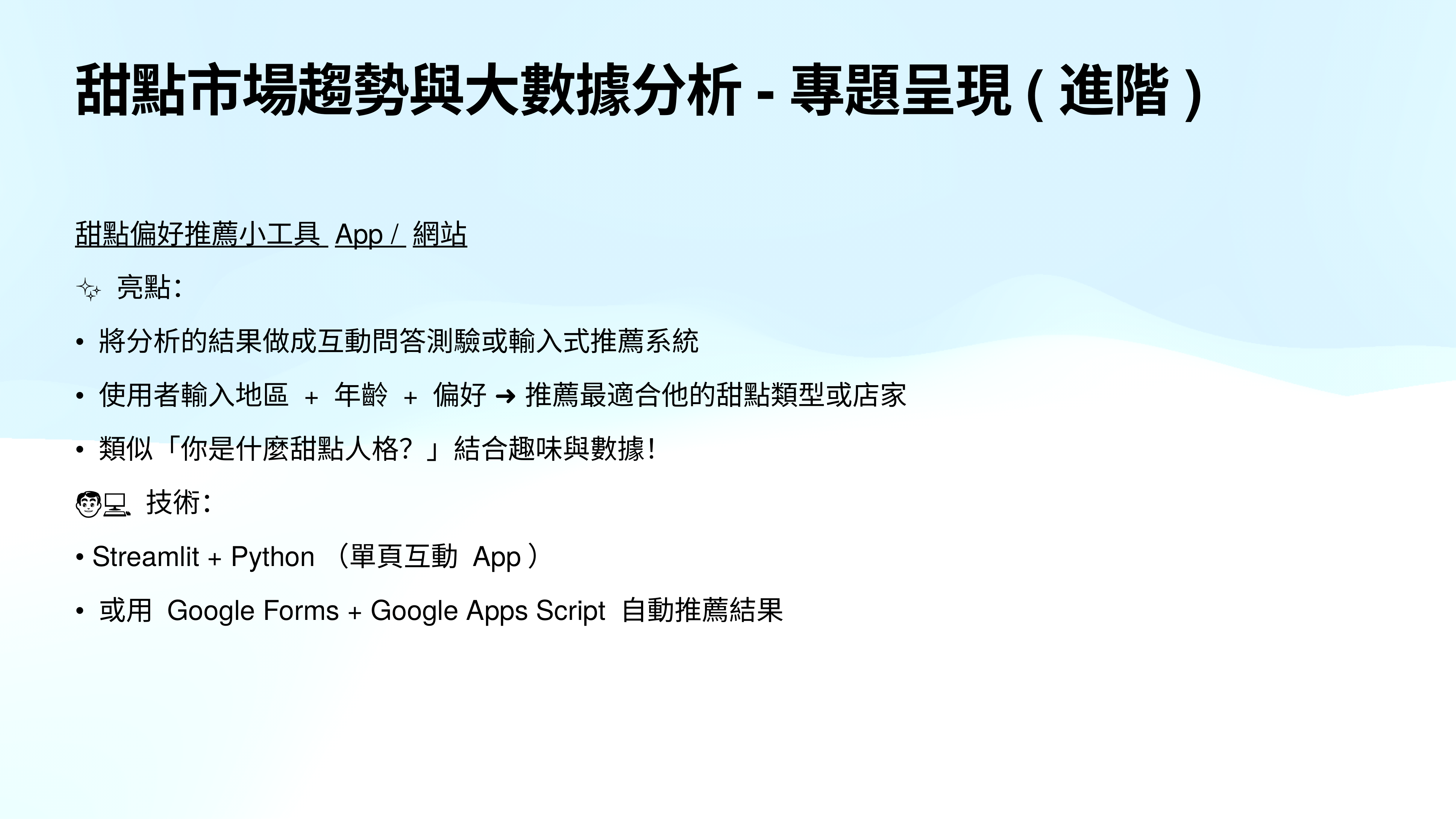

# 甜點市場趨勢與大數據分析-專題呈現(進階)
甜點偏好推薦小工具 App / 網站
✨ 亮點：
• 將分析的結果做成互動問答測驗或輸入式推薦系統
• 使用者輸入地區 + 年齡 + 偏好 ➜ 推薦最適合他的甜點類型或店家
• 類似「你是什麼甜點人格？」結合趣味與數據！
👨‍💻 技術：
• Streamlit + Python（單頁互動 App）
• 或用 Google Forms + Google Apps Script 自動推薦結果